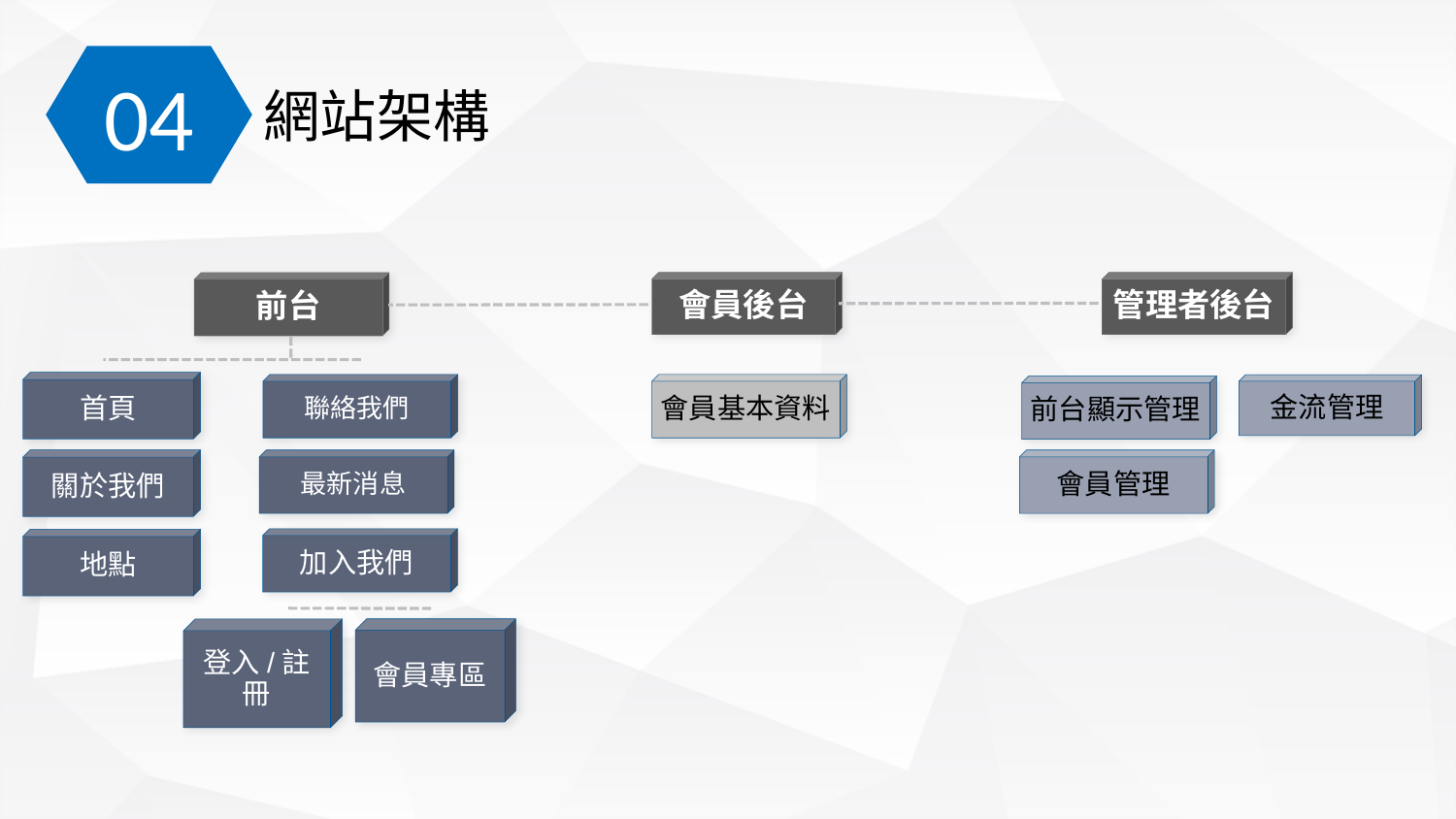

04
網站架構
前台
會員後台
管理者後台

首頁
聯絡我們
會員基本資料
金流管理
前台顯示管理
關於我們
最新消息
會員管理
加入我們
地點

登入/註冊
會員專區